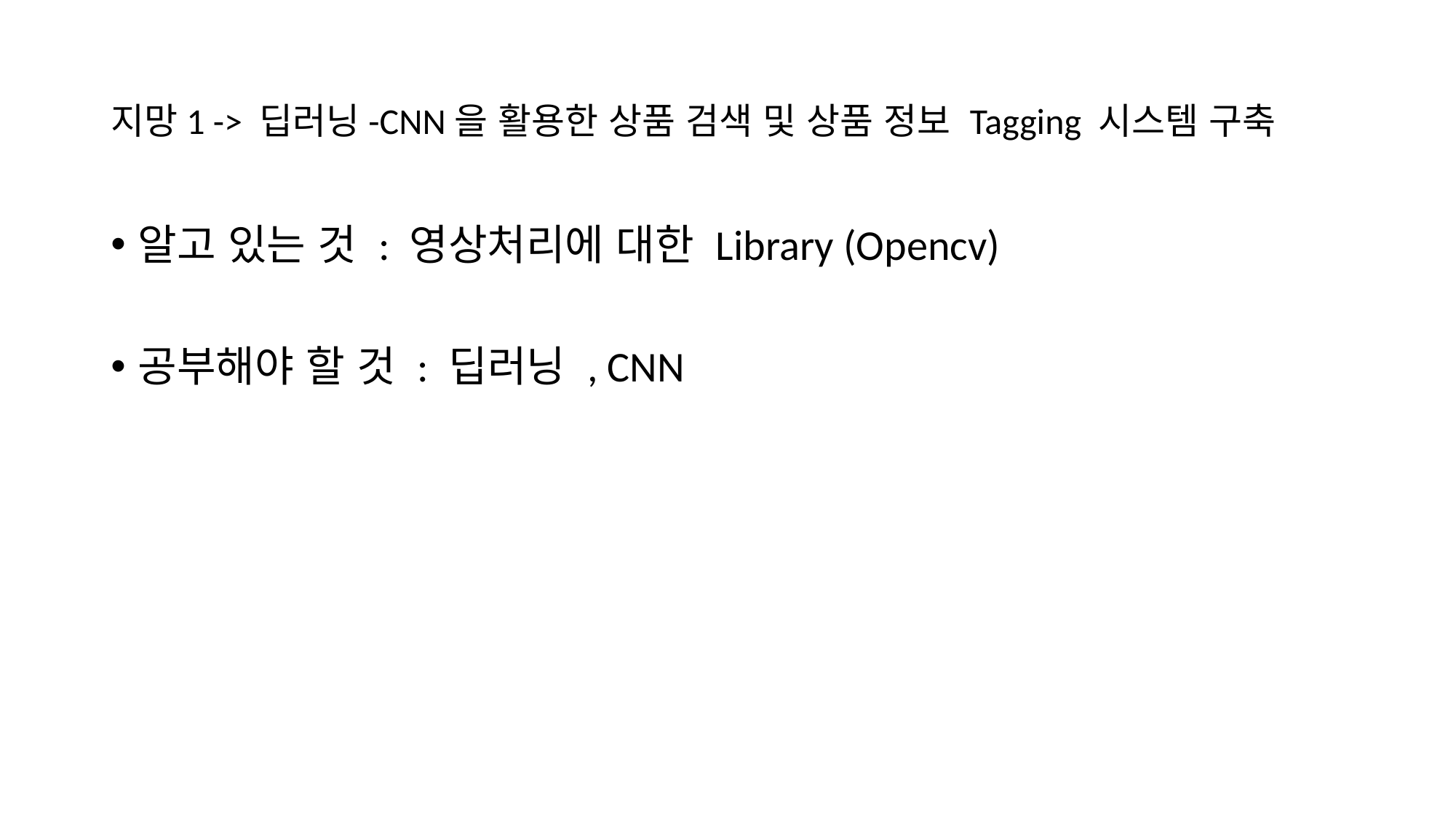

# 지망1 -> 딥러닝-CNN을 활용한 상품 검색 및 상품 정보 Tagging 시스템 구축
알고 있는 것 : 영상처리에 대한 Library (Opencv)

공부해야 할 것 : 딥러닝 , CNN